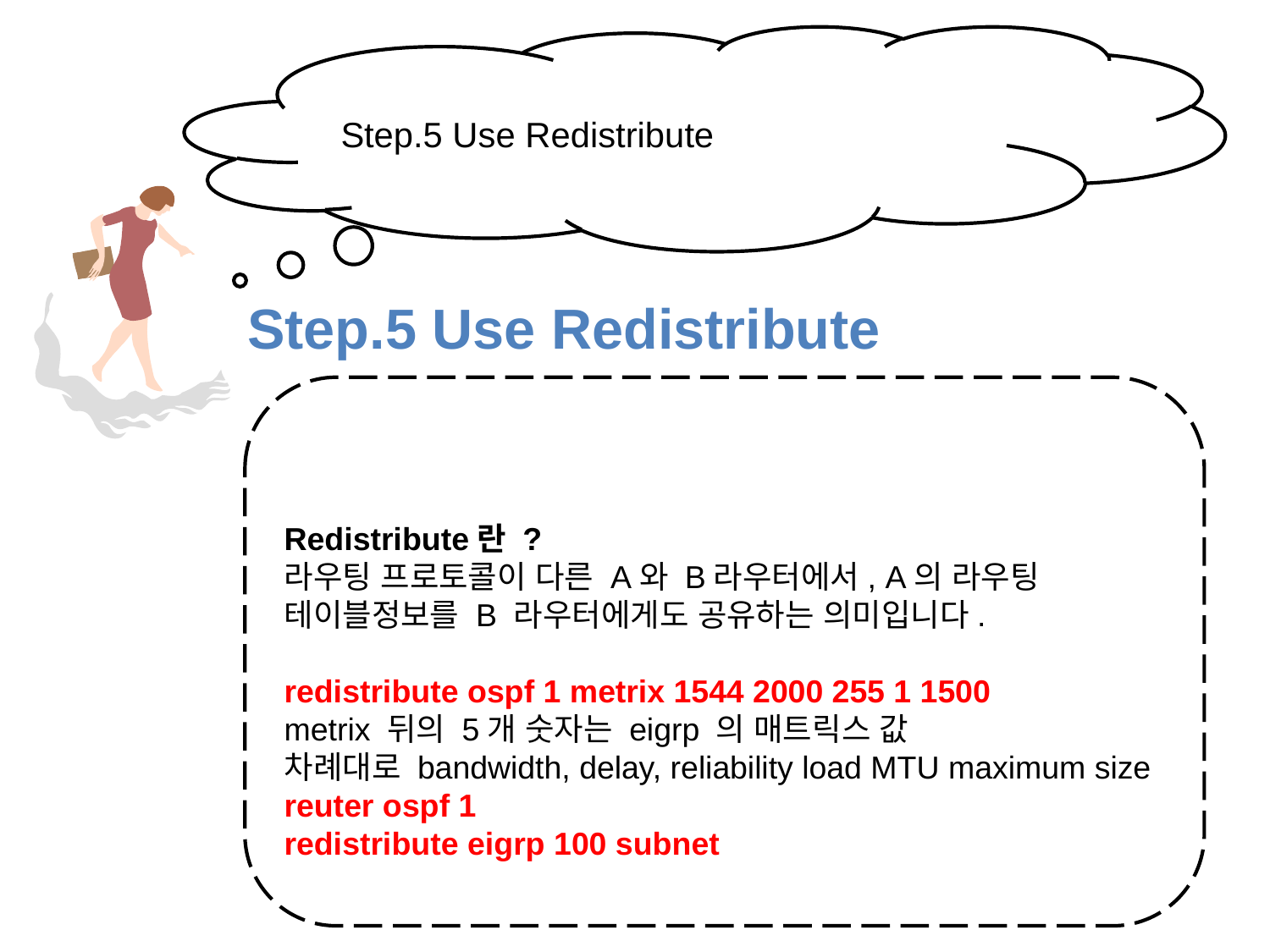

Step.5 Use Redistribute

Step.5 Use Redistribute

Redistribute란 ?
라우팅 프로토콜이 다른 A와 B라우터에서, A의 라우팅 테이블정보를 B 라우터에게도 공유하는 의미입니다.

redistribute ospf 1 metrix 1544 2000 255 1 1500
metrix 뒤의 5개 숫자는 eigrp 의 매트릭스 값
차례대로 bandwidth, delay, reliability load MTU maximum size
reuter ospf 1
redistribute eigrp 100 subnet